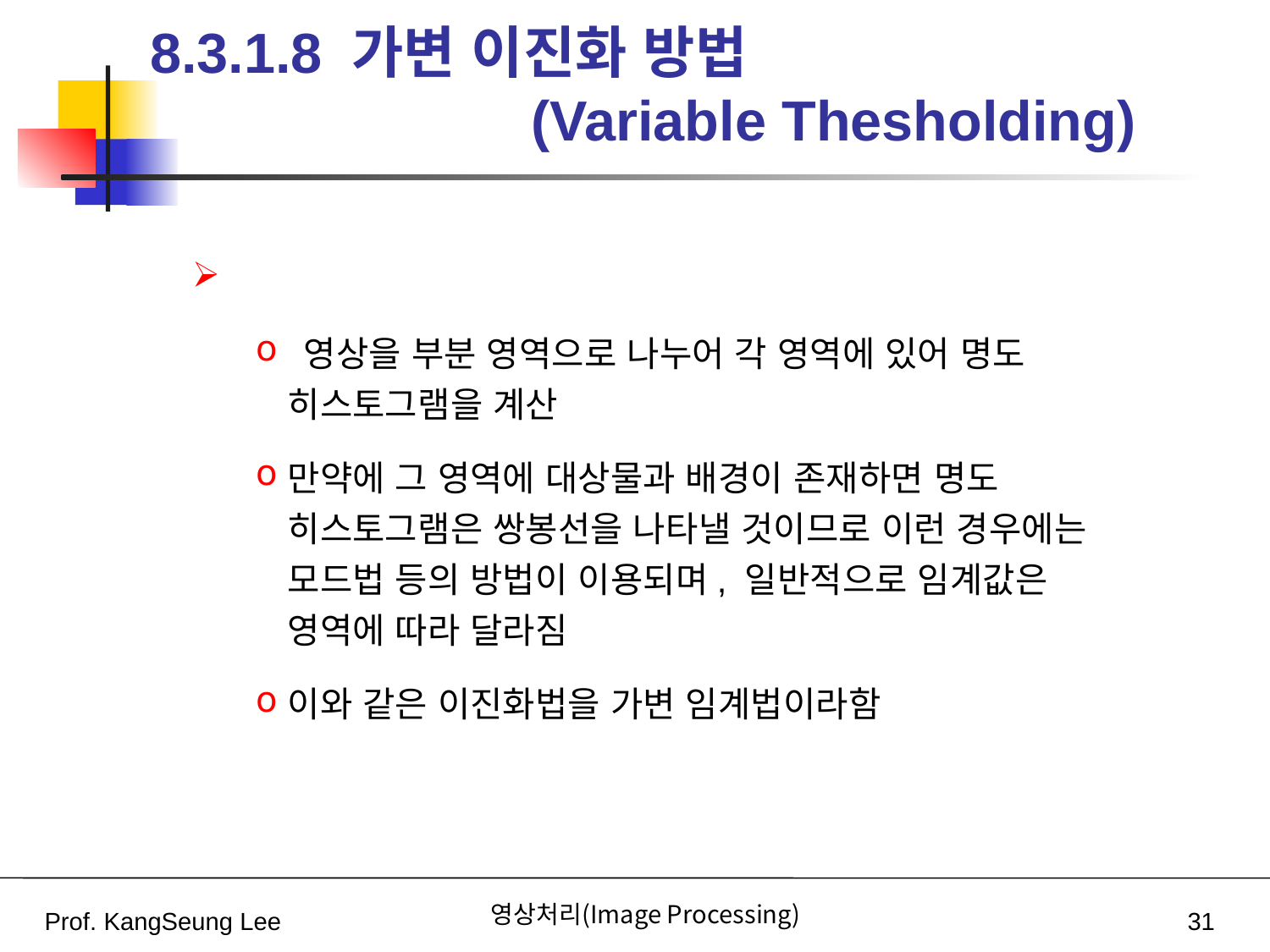

# 8.3.1.8 가변 이진화 방법 (Variable Thesholding)

 영상을 부분 영역으로 나누어 각 영역에 있어 명도 히스토그램을 계산
만약에 그 영역에 대상물과 배경이 존재하면 명도 히스토그램은 쌍봉선을 나타낼 것이므로 이런 경우에는 모드법 등의 방법이 이용되며, 일반적으로 임계값은 영역에 따라 달라짐
이와 같은 이진화법을 가변 임계법이라함
Prof. KangSeung Lee
영상처리(Image Processing)
31